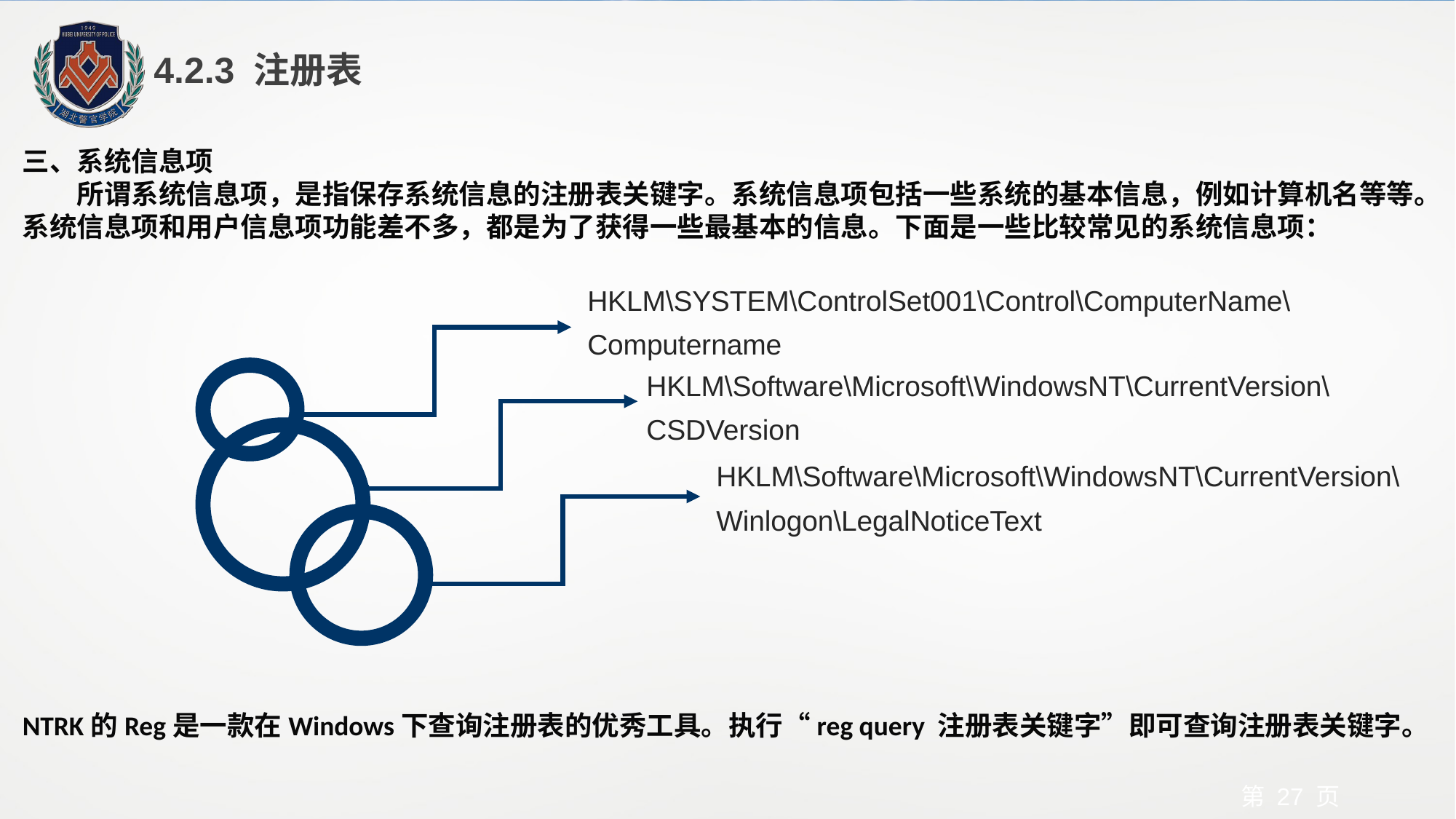

4.2.3 注册表
三、系统信息项
　　所谓系统信息项，是指保存系统信息的注册表关键字。系统信息项包括一些系统的基本信息，例如计算机名等等。系统信息项和用户信息项功能差不多，都是为了获得一些最基本的信息。下面是一些比较常见的系统信息项：
HKLM\SYSTEM\ControlSet001\Control\ComputerName\Computername
HKLM\Software\Microsoft\WindowsNT\CurrentVersion\CSDVersion

HKLM\Software\Microsoft\WindowsNT\CurrentVersion\Winlogon\LegalNoticeText

NTRK的Reg是一款在Windows下查询注册表的优秀工具。执行“reg query 注册表关键字”即可查询注册表关键字。